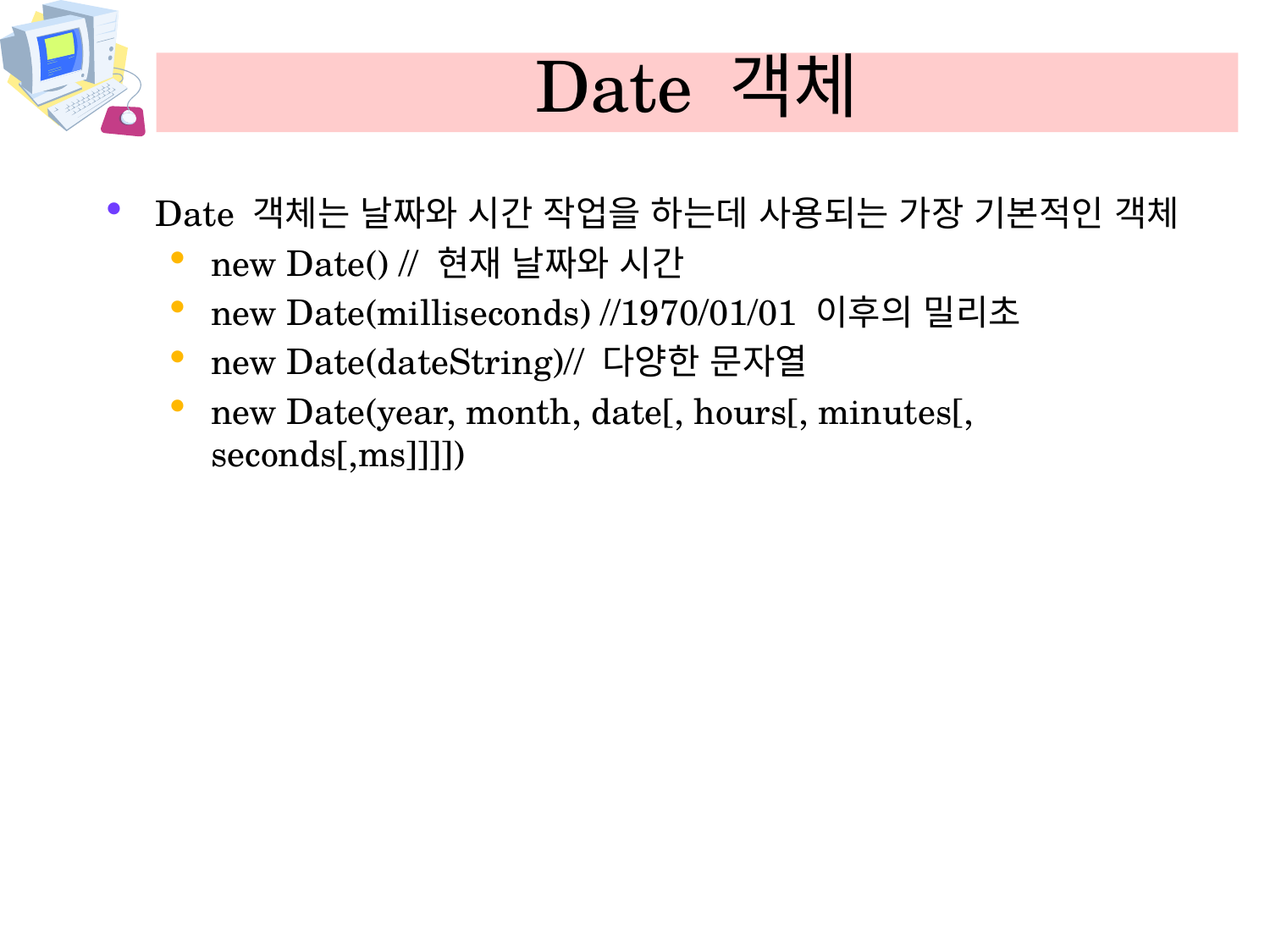

# Date 객체
Date 객체는 날짜와 시간 작업을 하는데 사용되는 가장 기본적인 객체
new Date() // 현재 날짜와 시간
new Date(milliseconds) //1970/01/01 이후의 밀리초
new Date(dateString)// 다양한 문자열
new Date(year, month, date[, hours[, minutes[, seconds[,ms]]]])